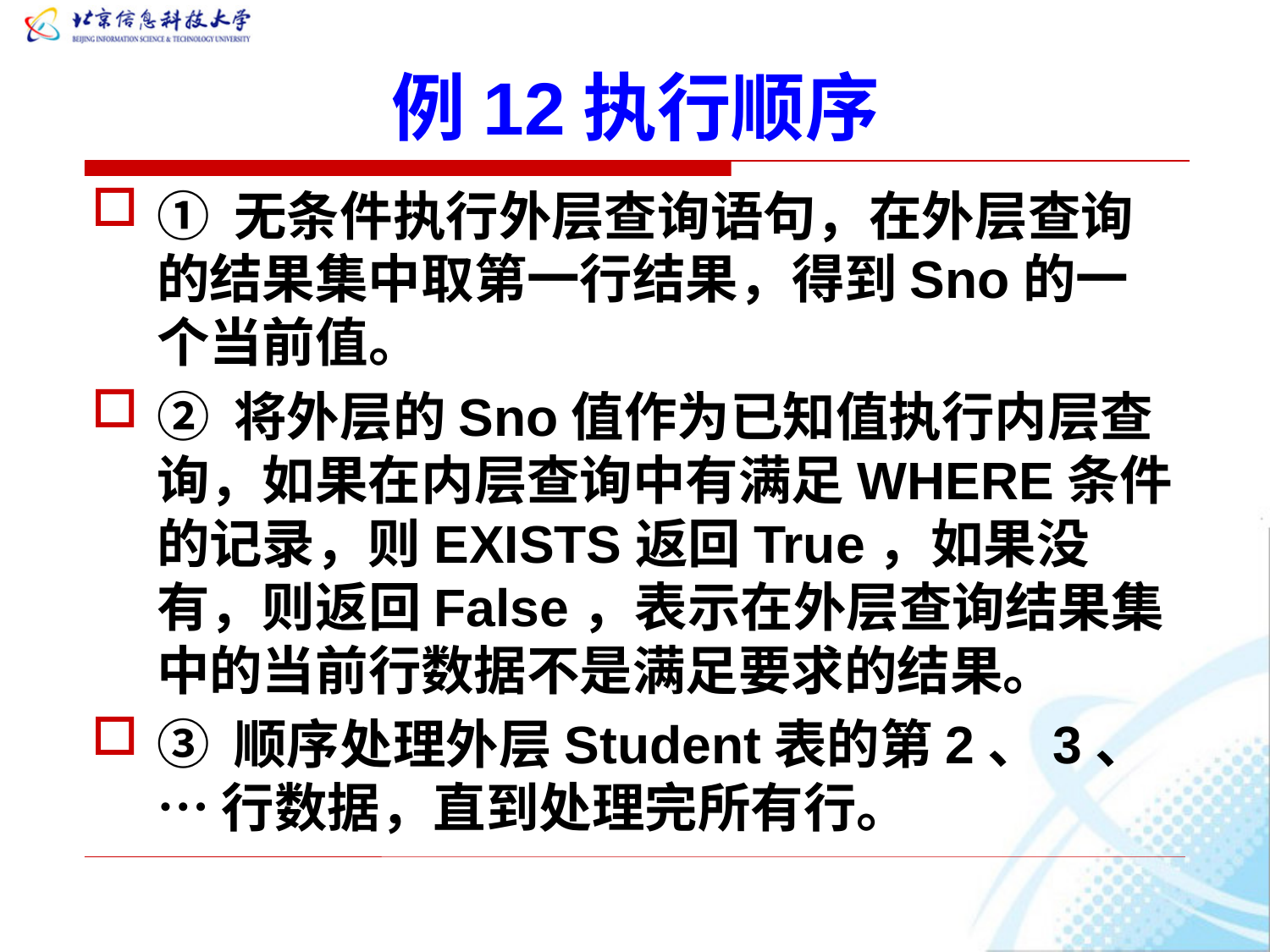

# 例12执行顺序
① 无条件执行外层查询语句，在外层查询的结果集中取第一行结果，得到Sno的一个当前值。
② 将外层的Sno值作为已知值执行内层查询，如果在内层查询中有满足WHERE条件的记录，则EXISTS返回True，如果没有，则返回False，表示在外层查询结果集中的当前行数据不是满足要求的结果。
③ 顺序处理外层Student表的第2、3、… 行数据，直到处理完所有行。

136